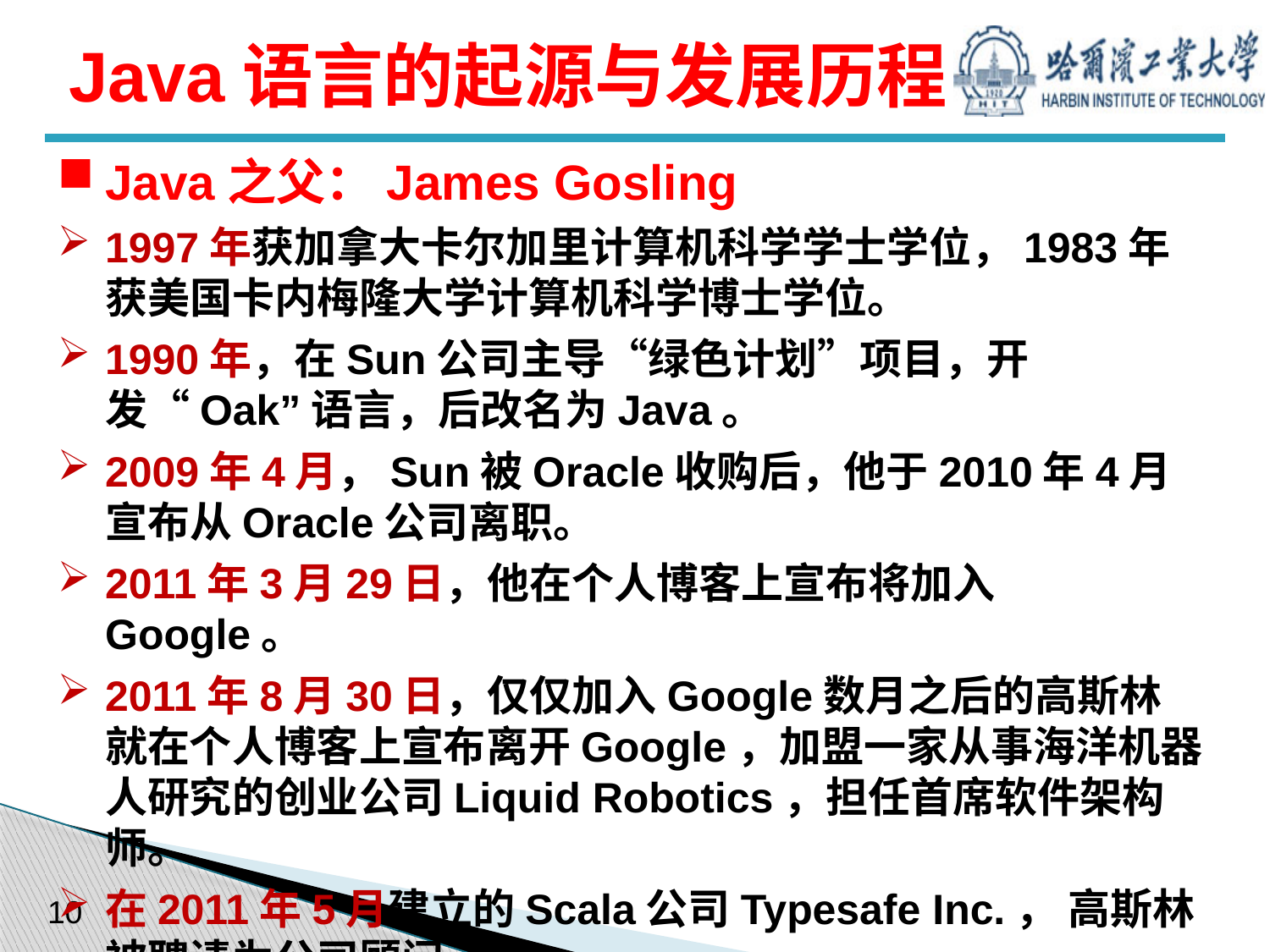

# Java语言的起源与发展历程
Java之父：James Gosling
1997年获加拿大卡尔加里计算机科学学士学位，1983年获美国卡内梅隆大学计算机科学博士学位。
1990年，在Sun公司主导“绿色计划”项目，开发“Oak”语言，后改名为Java。
2009年4月，Sun被Oracle收购后，他于2010年4月宣布从Oracle公司离职。
2011年3月29日，他在个人博客上宣布将加入Google。
2011年8月30日，仅仅加入Google数月之后的高斯林就在个人博客上宣布离开Google，加盟一家从事海洋机器人研究的创业公司Liquid Robotics，担任首席软件架构师。
在2011年5月建立的Scala公司Typesafe Inc.， 高斯林被聘请为公司顾问。